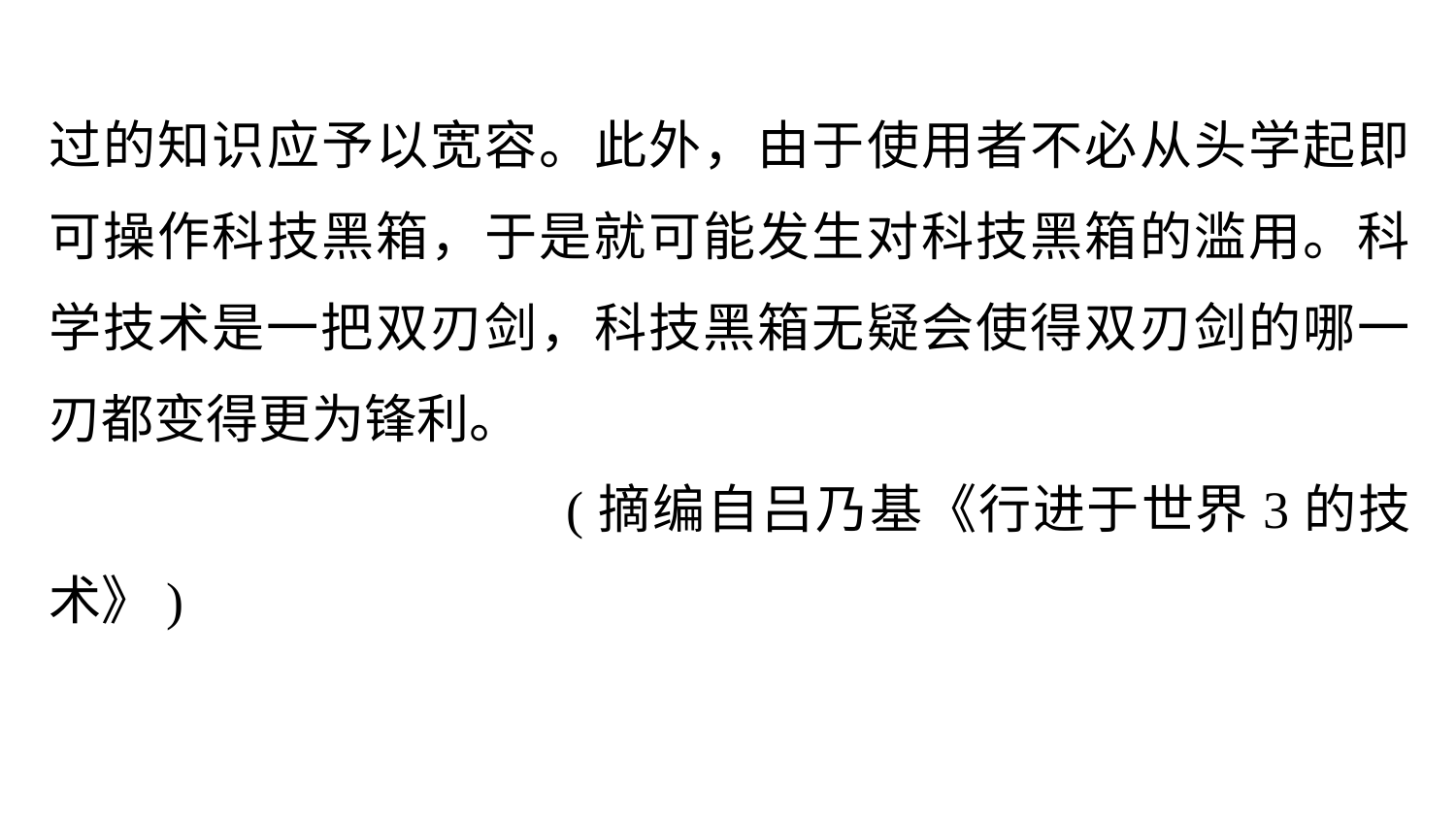

过的知识应予以宽容。此外，由于使用者不必从头学起即可操作科技黑箱，于是就可能发生对科技黑箱的滥用。科学技术是一把双刃剑，科技黑箱无疑会使得双刃剑的哪一刃都变得更为锋利。
                                   (摘编自吕乃基《行进于世界3的技术》)